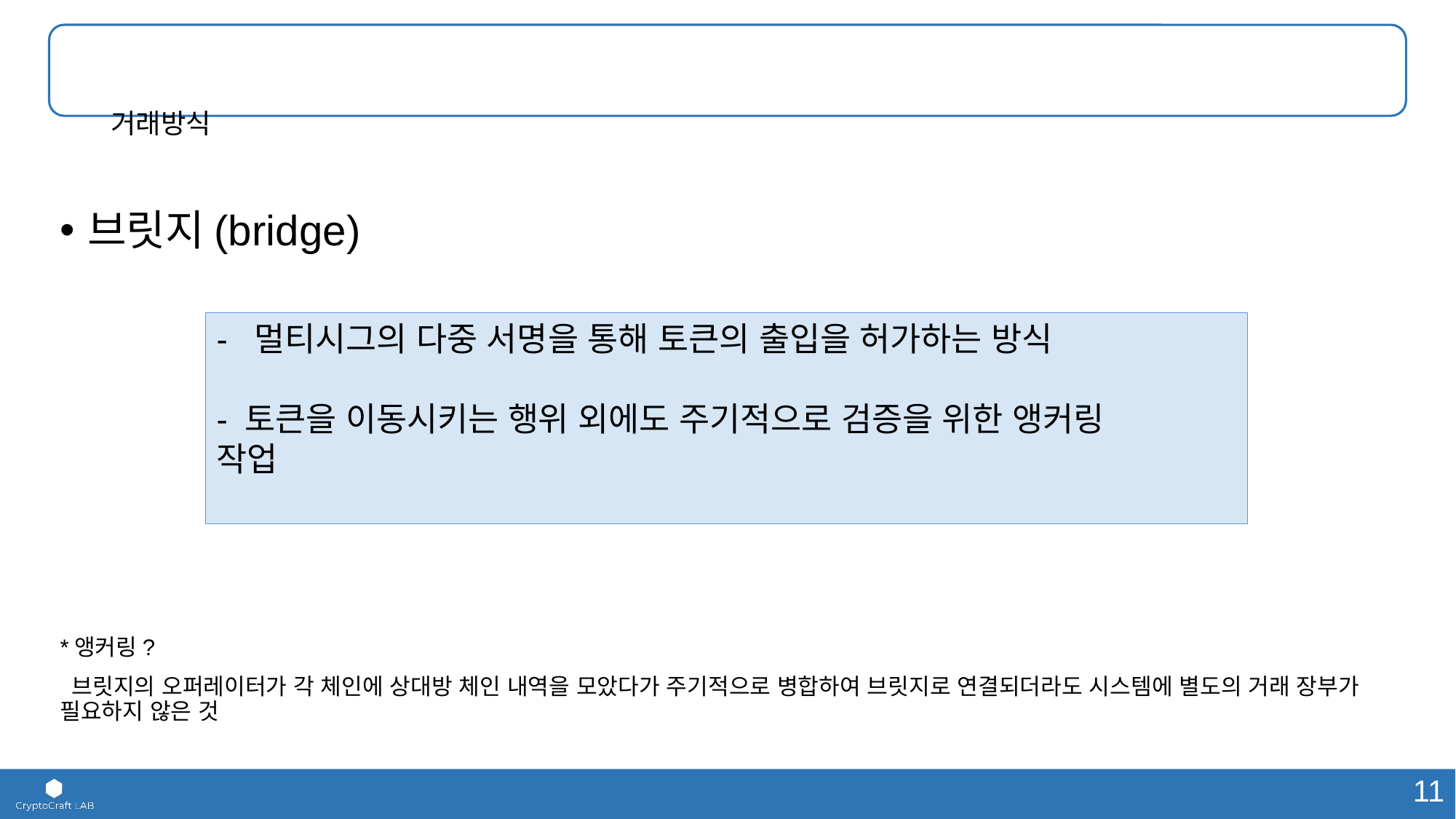

# 거래방식

브릿지(bridge)

*앵커링?
 브릿지의 오퍼레이터가 각 체인에 상대방 체인 내역을 모았다가 주기적으로 병합하여 브릿지로 연결되더라도 시스템에 별도의 거래 장부가 필요하지 않은 것

-  멀티시그의 다중 서명을 통해 토큰의 출입을 허가하는 방식

- 토큰을 이동시키는 행위 외에도 주기적으로 검증을 위한 앵커링
작업